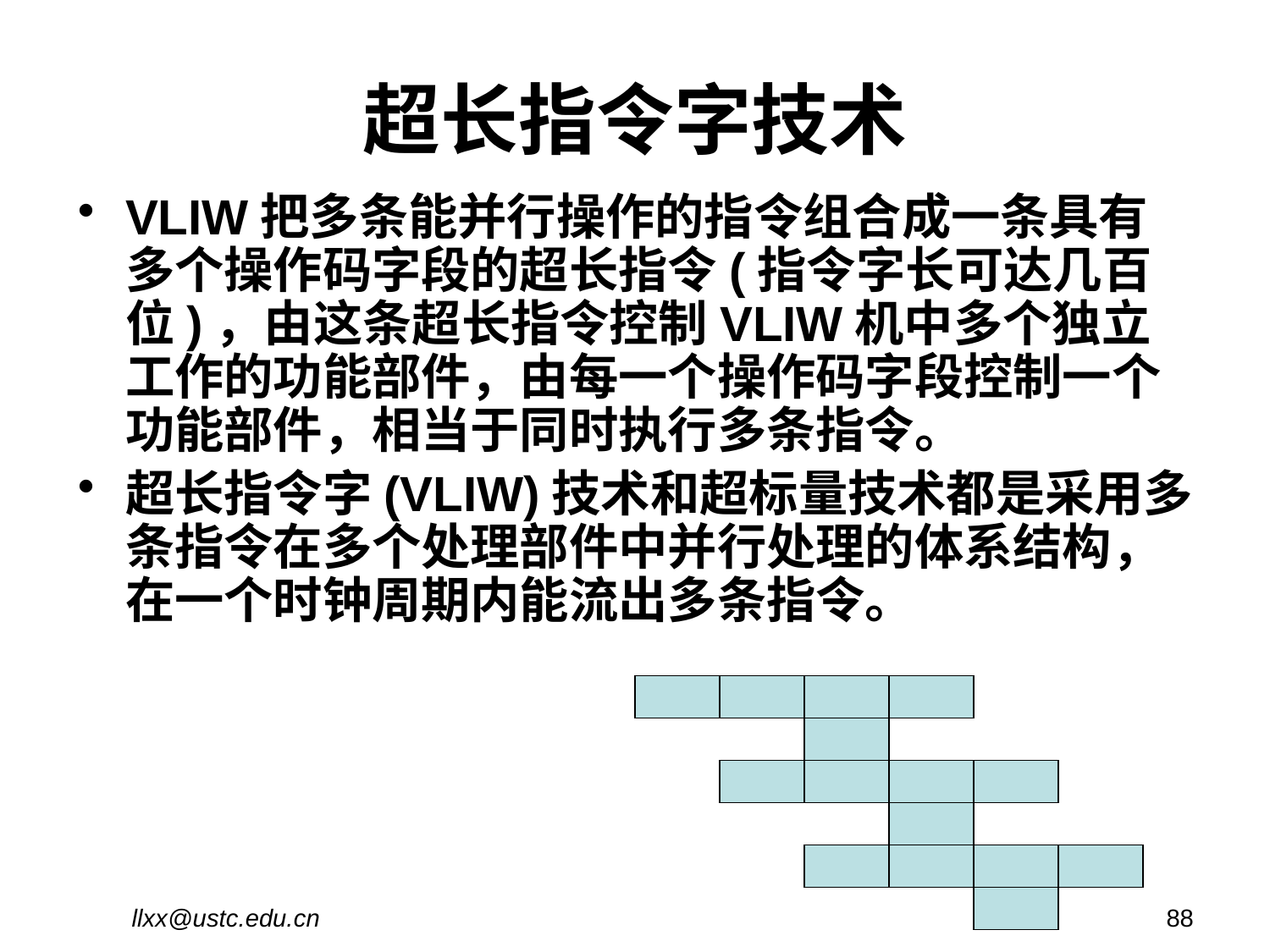

# 超长指令字技术
VLIW把多条能并行操作的指令组合成一条具有多个操作码字段的超长指令(指令字长可达几百位)，由这条超长指令控制VLIW机中多个独立工作的功能部件，由每一个操作码字段控制一个功能部件，相当于同时执行多条指令。
超长指令字(VLIW)技术和超标量技术都是采用多条指令在多个处理部件中并行处理的体系结构，在一个时钟周期内能流出多条指令。

llxx@ustc.edu.cn
88